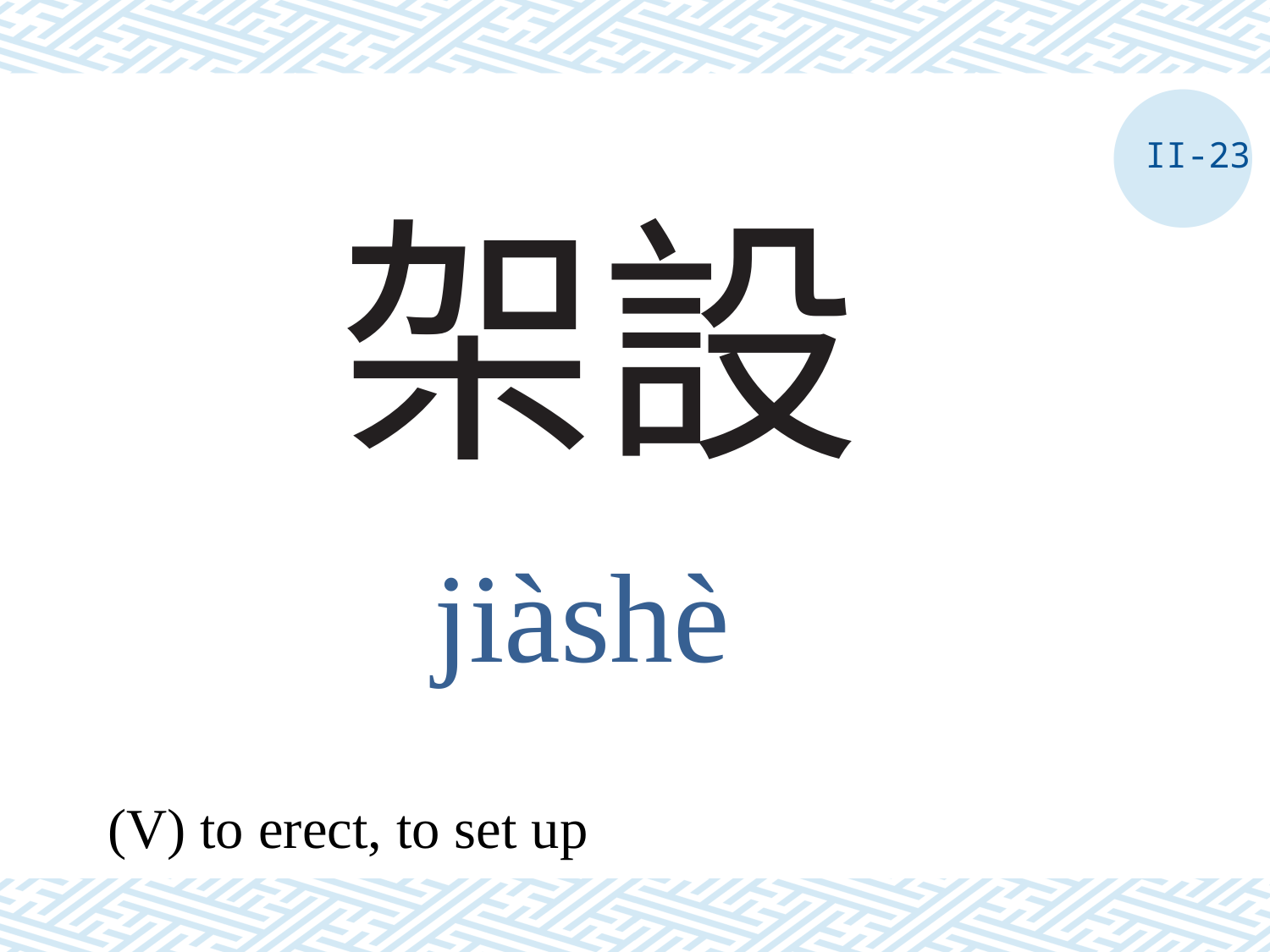

II-23

# 架設
jiàshè
(V) to erect, to set up